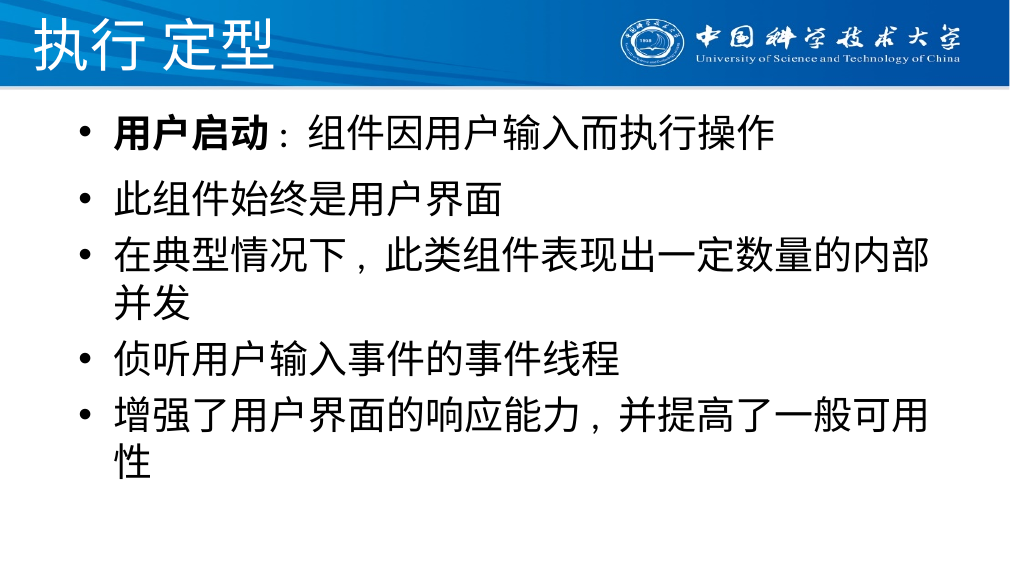

# 执行 定型
用户启动: 组件因用户输入而执行操作
此组件始终是用户界面
在典型情况下, 此类组件表现出一定数量的内部并发
侦听用户输入事件的事件线程
增强了用户界面的响应能力, 并提高了一般可用性